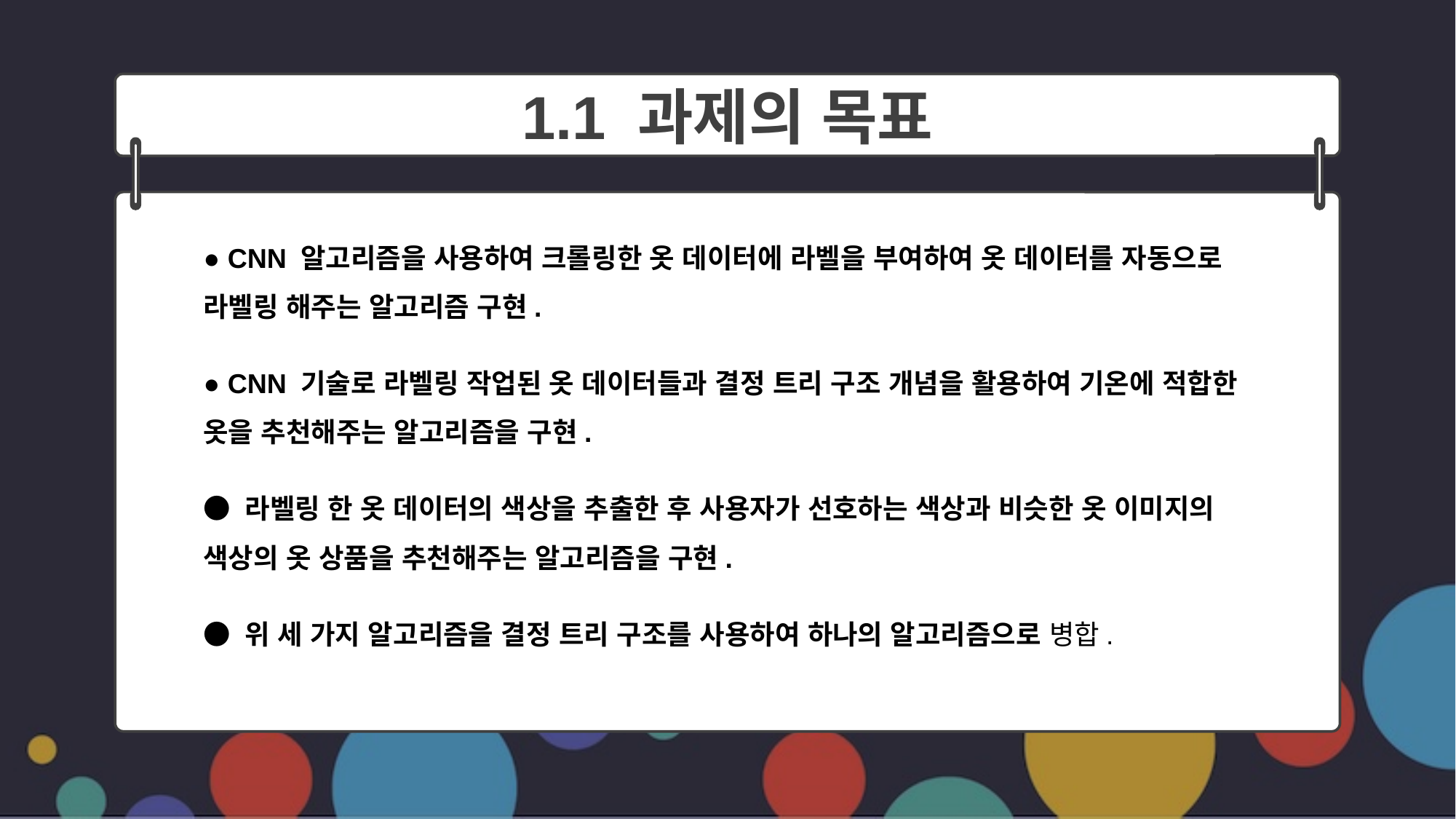

1.1 과제의 목표

● CNN 알고리즘을 사용하여 크롤링한 옷 데이터에 라벨을 부여하여 옷 데이터를 자동으로 라벨링 해주는 알고리즘 구현.

● CNN 기술로 라벨링 작업된 옷 데이터들과 결정 트리 구조 개념을 활용하여 기온에 적합한 옷을 추천해주는 알고리즘을 구현.

● 라벨링 한 옷 데이터의 색상을 추출한 후 사용자가 선호하는 색상과 비슷한 옷 이미지의 색상의 옷 상품을 추천해주는 알고리즘을 구현.

● 위 세 가지 알고리즘을 결정 트리 구조를 사용하여 하나의 알고리즘으로 병합.